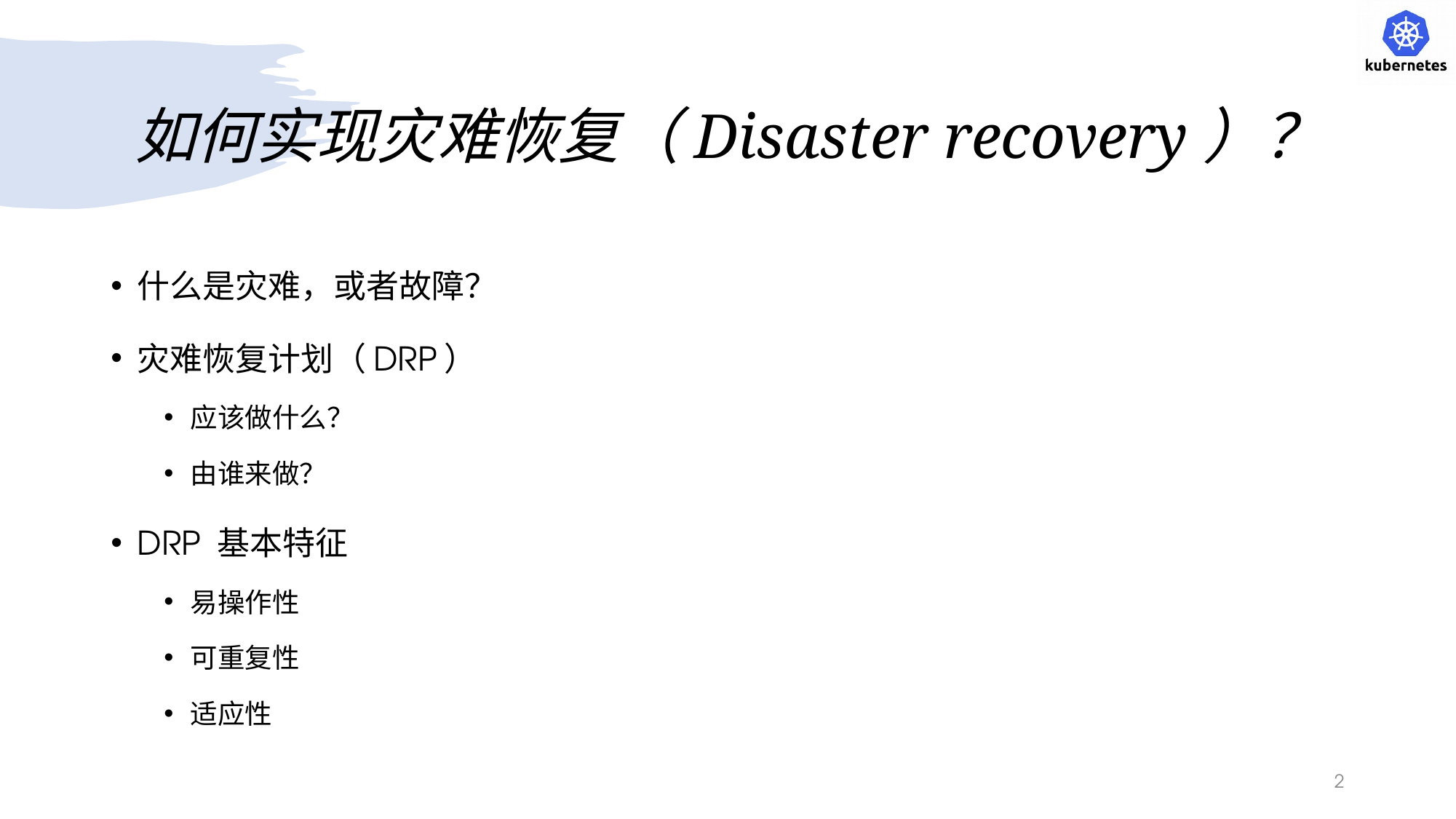

# 如何实现灾难恢复（Disaster recovery）？
什么是灾难，或者故障？
灾难恢复计划（DRP）
应该做什么？
由谁来做？
DRP 基本特征
易操作性
可重复性
适应性

2